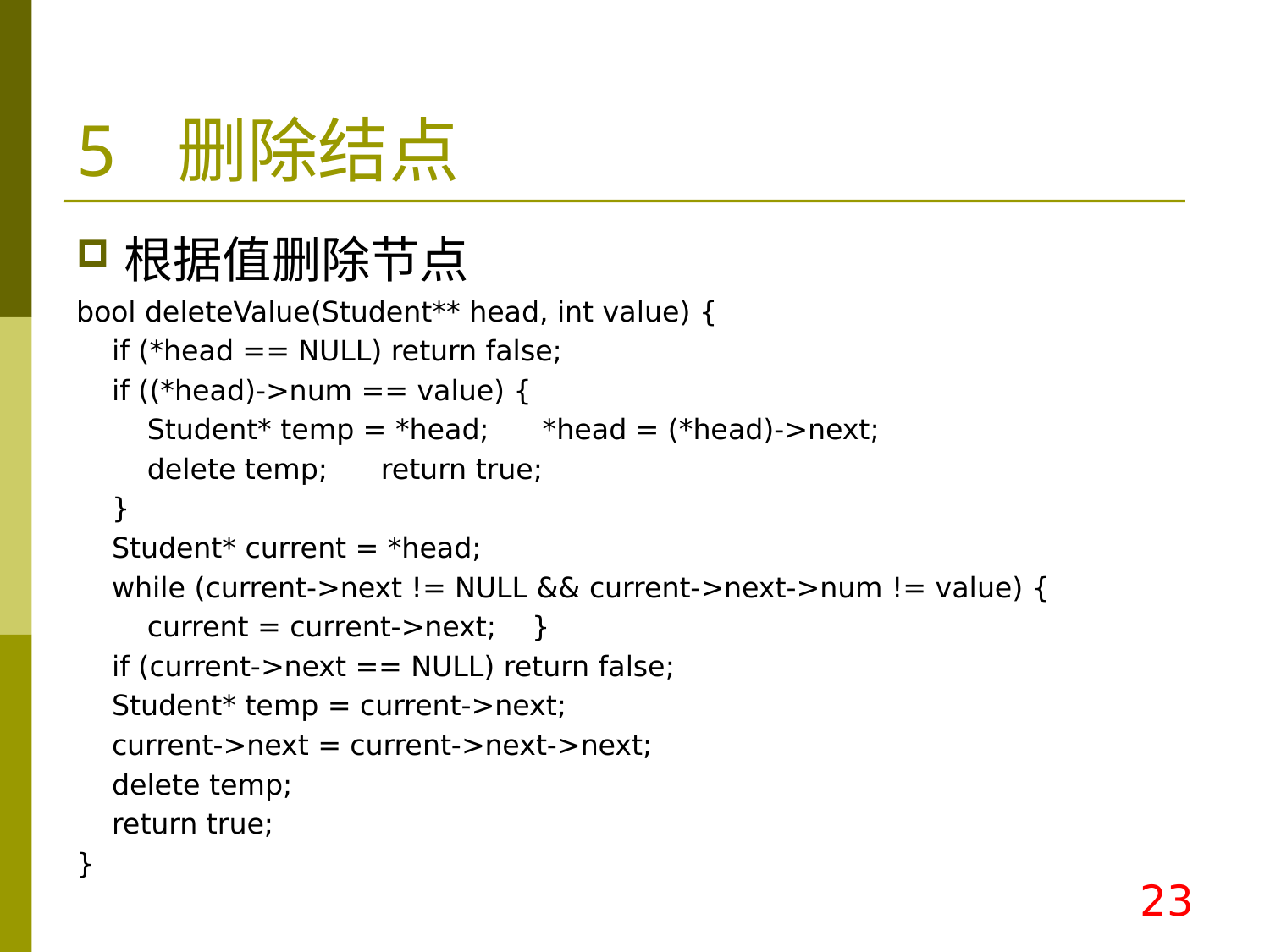

5 删除结点
根据值删除节点
bool deleteValue(Student** head, int value) {
    if (*head == NULL) return false;
    if ((*head)->num == value) {
        Student* temp = *head;      *head = (*head)->next;
        delete temp;      return true;
    }
    Student* current = *head;
    while (current->next != NULL && current->next->num != value) {
        current = current->next;    }
    if (current->next == NULL) return false;
    Student* temp = current->next;
    current->next = current->next->next;
    delete temp;
    return true;
}
23